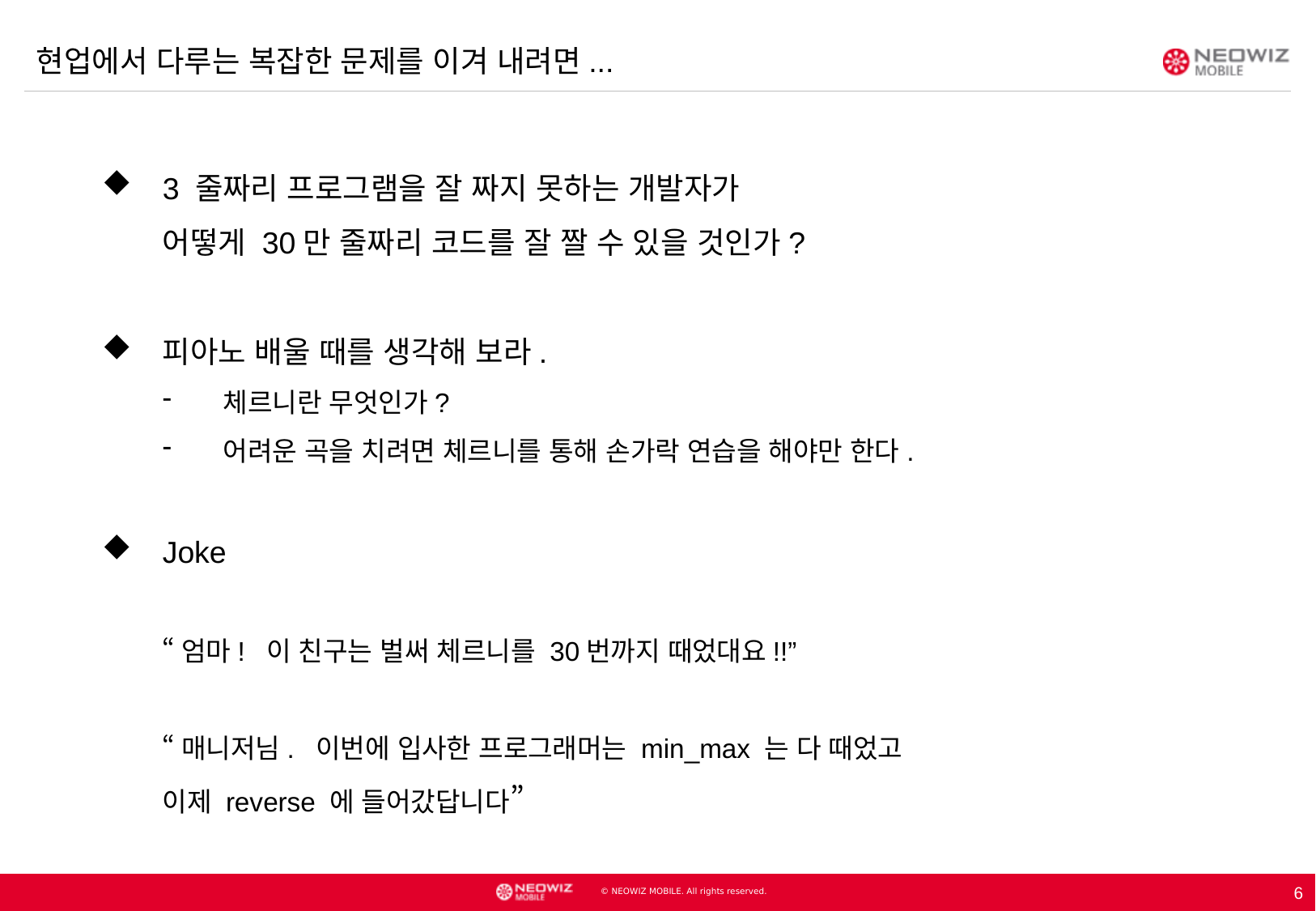

현업에서 다루는 복잡한 문제를 이겨 내려면...
3 줄짜리 프로그램을 잘 짜지 못하는 개발자가
어떻게 30만 줄짜리 코드를 잘 짤 수 있을 것인가?

피아노 배울 때를 생각해 보라.
체르니란 무엇인가?
어려운 곡을 치려면 체르니를 통해 손가락 연습을 해야만 한다.

Joke

“엄마!  이 친구는 벌써 체르니를 30번까지 때었대요!!”

“매니저님.  이번에 입사한 프로그래머는 min_max 는 다 때었고
이제 reverse 에 들어갔답니다”
6